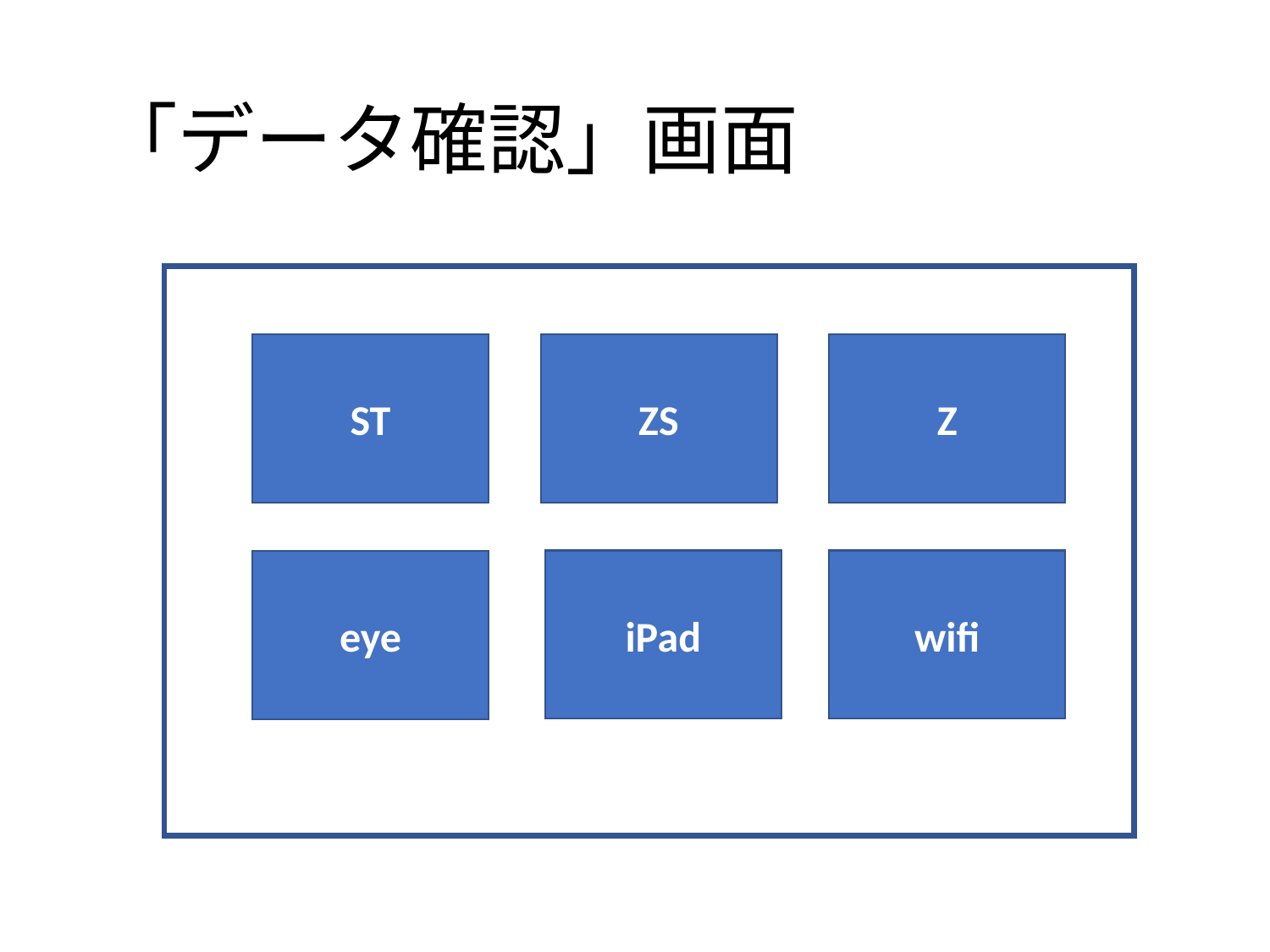

# 「データ確認」画面

ST
ZS
Z
iPad
wifi
eye